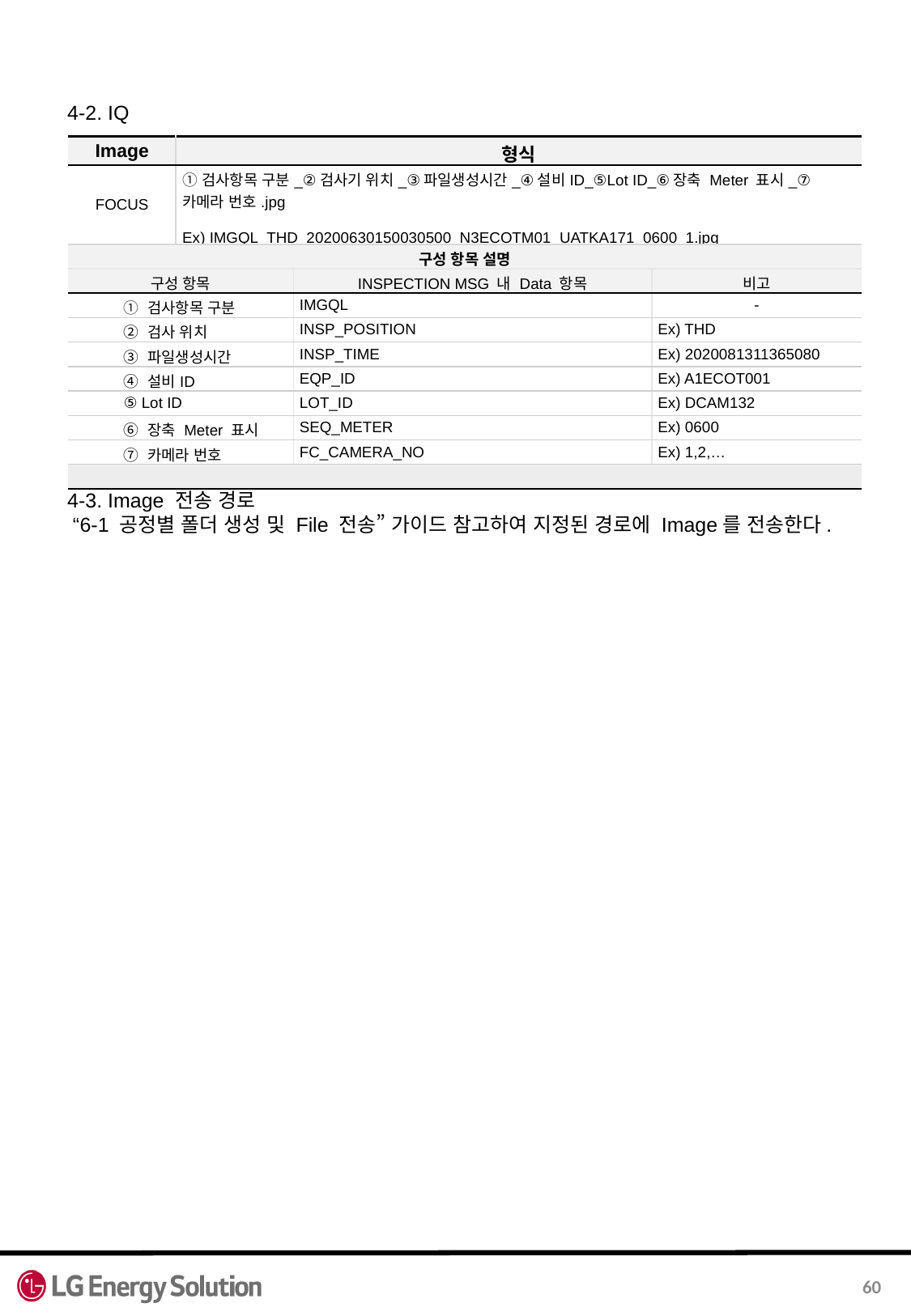

4-2. IQ

   4-3. Image 전송 경로
    “6-1 공정별 폴더 생성 및 File 전송” 가이드 참고하여 지정된 경로에 Image를 전송한다.

| Image |  | 형식 |  |  |
| --- | --- | --- | --- | --- |
| FOCUS |  | ①검사항목 구분\_②검사기 위치\_③파일생성시간\_④설비ID\_⑤Lot ID\_⑥장축 Meter 표시\_⑦카메라 번호.jpg Ex) IMGQL\_THD\_20200630150030500\_N3ECOTM01\_UATKA171\_0600\_1.jpg |  |  |
| 구성 항목 설명 |  |  |  |  |
| 구성 항목 |  |  | INSPECTION MSG 내 Data 항목 | 비고 |
|  | ① 검사항목 구분 |  | IMGQL | - |
|  | ② 검사 위치 |  | INSP\_POSITION | Ex) THD |
|  | ③ 파일생성시간 |  | INSP\_TIME | Ex) 2020081311365080 |
|  | ④ 설비ID |  | EQP\_ID | Ex) A1ECOT001 |
|  | ⑤ Lot ID |  | LOT\_ID | Ex) DCAM132 |
|  | ⑥ 장축 Meter 표시 |  | SEQ\_METER | Ex) 0600 |
|  | ⑦ 카메라 번호 |  | FC\_CAMERA\_NO | Ex) 1,2,… |
|  |  |  |  |  |
60